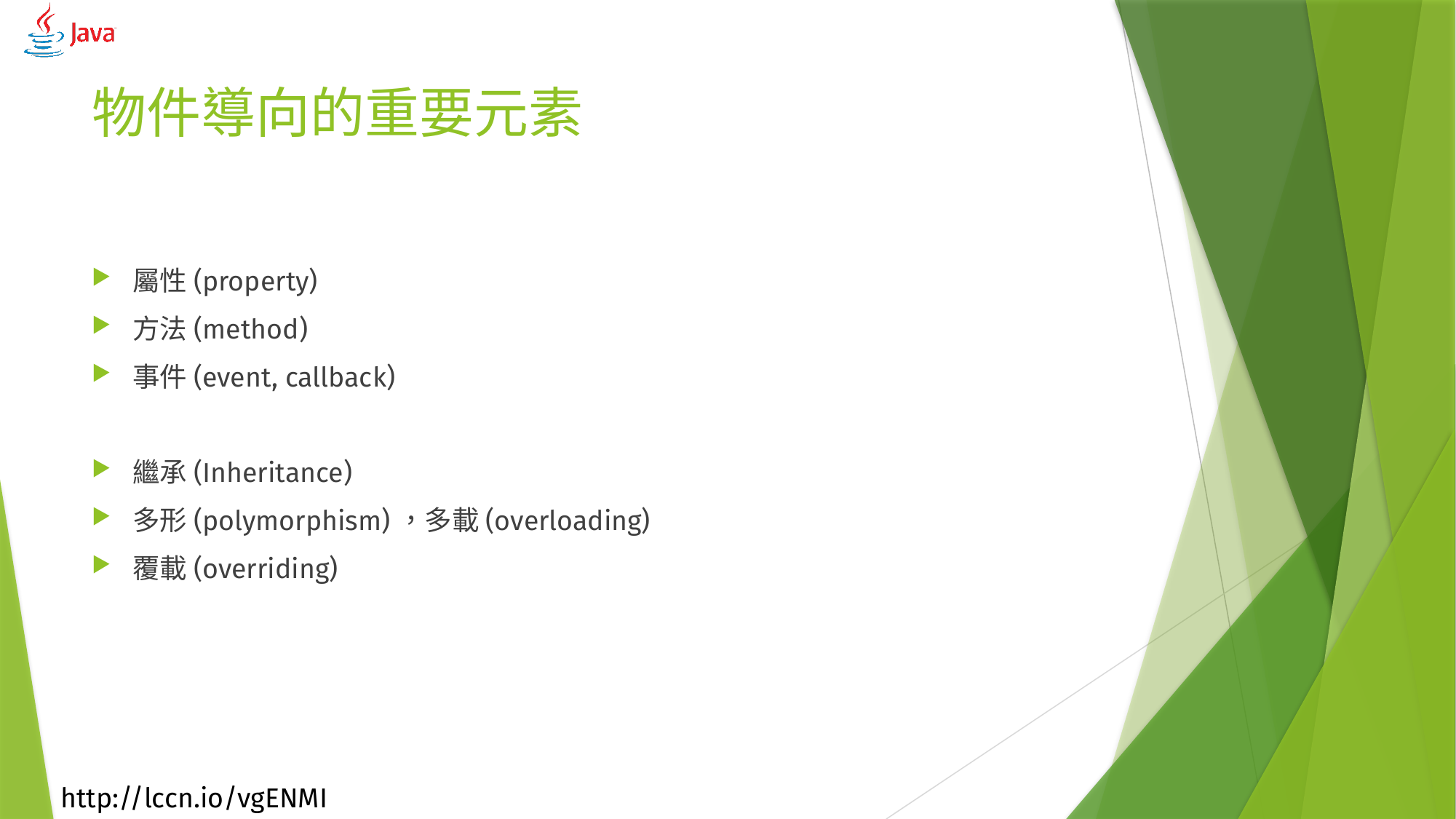

# 物件導向的重要元素
屬性(property)
方法(method)
事件(event, callback)

繼承(Inheritance)
多形(polymorphism)，多載(overloading)
覆載(overriding)